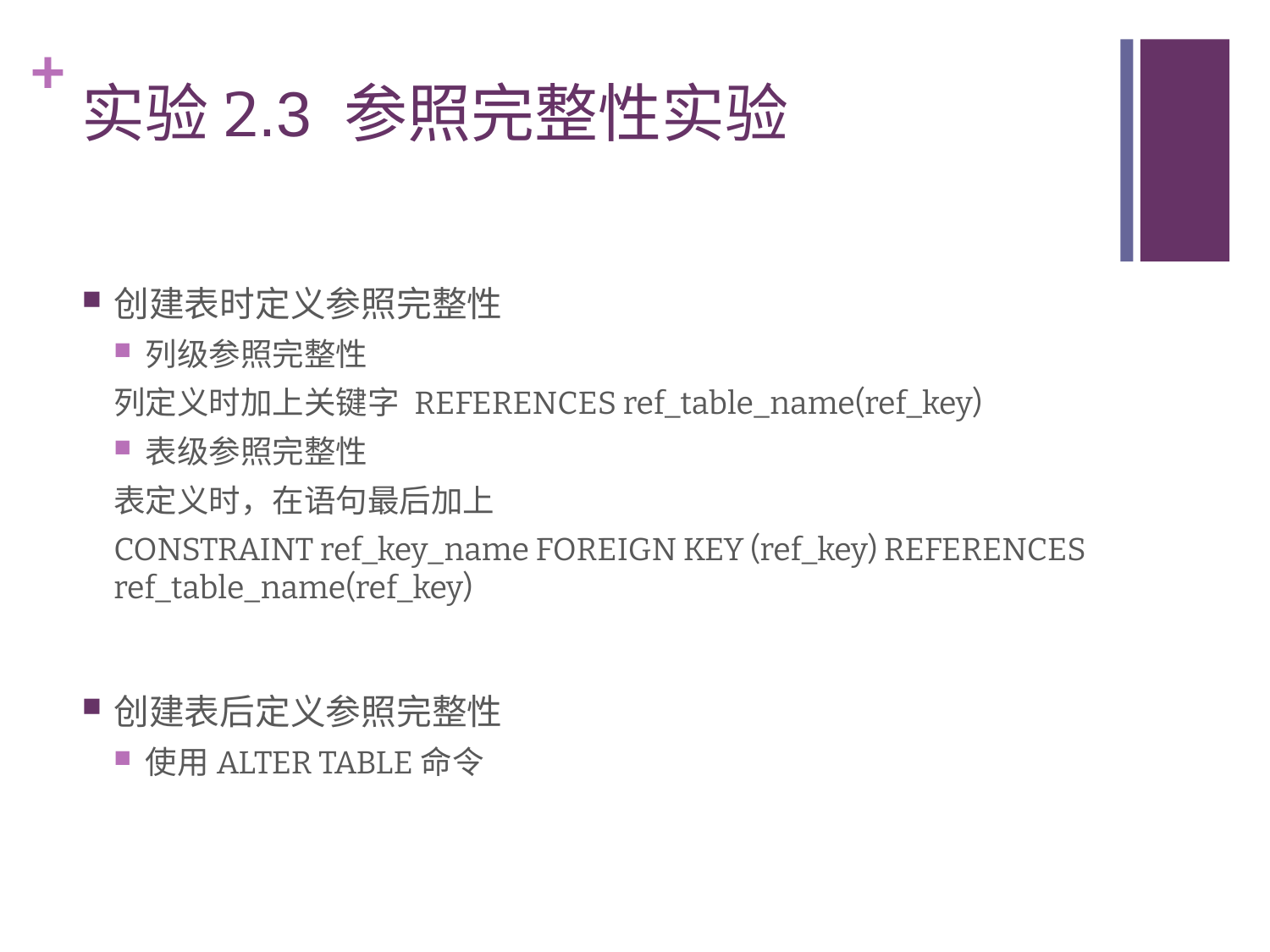

# 实验2.3 参照完整性实验
创建表时定义参照完整性
列级参照完整性
列定义时加上关键字 REFERENCES ref_table_name(ref_key)
表级参照完整性
表定义时，在语句最后加上
CONSTRAINT ref_key_name FOREIGN KEY (ref_key) REFERENCES ref_table_name(ref_key)

创建表后定义参照完整性
使用ALTER TABLE命令